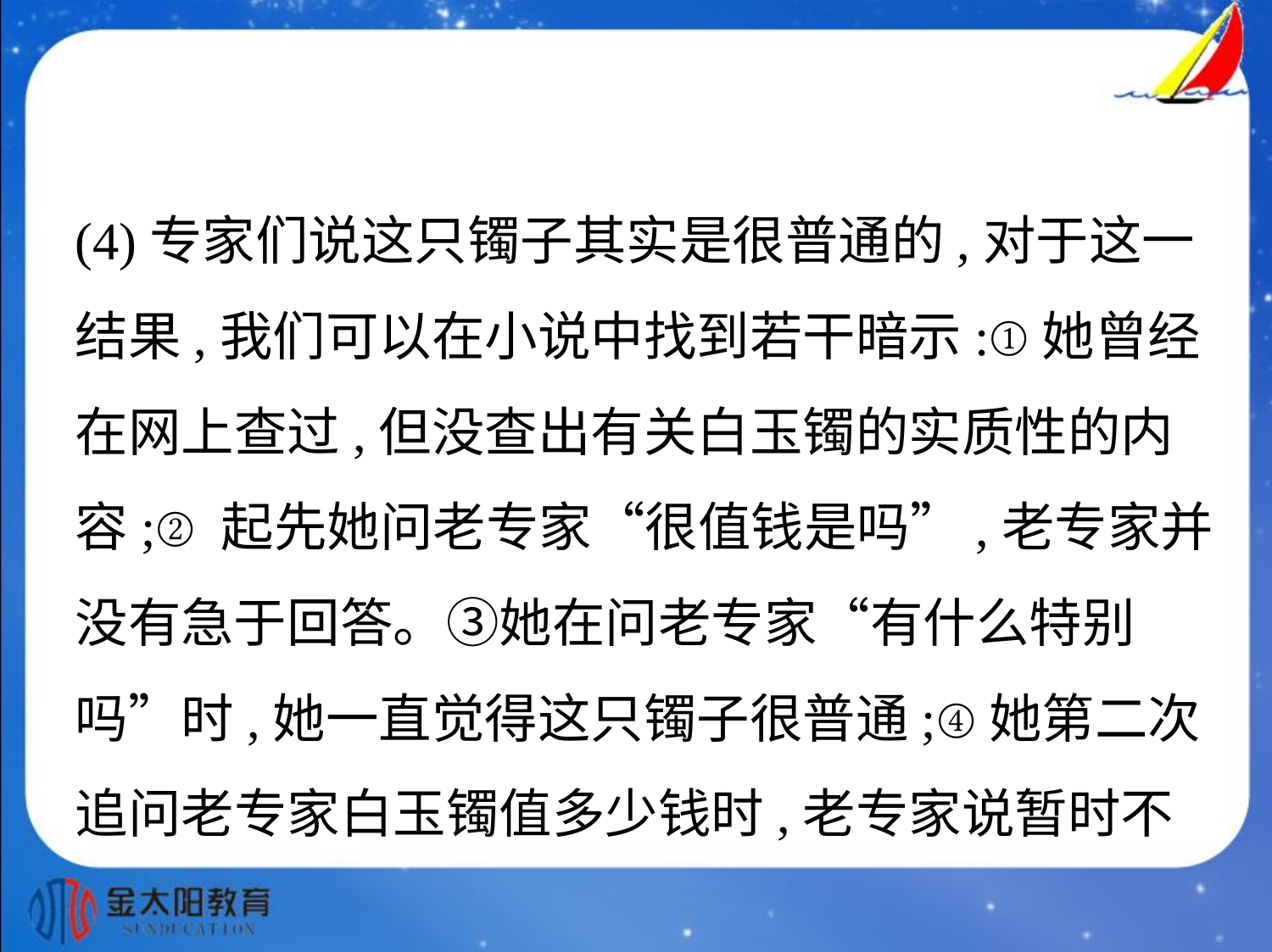

(4)专家们说这只镯子其实是很普通的,对于这一
结果,我们可以在小说中找到若干暗示:①她曾经
在网上查过,但没查出有关白玉镯的实质性的内
容;②起先她问老专家“很值钱是吗”,老专家并
没有急于回答。③她在问老专家“有什么特别
吗”时,她一直觉得这只镯子很普通;④她第二次
追问老专家白玉镯值多少钱时,老专家说暂时不